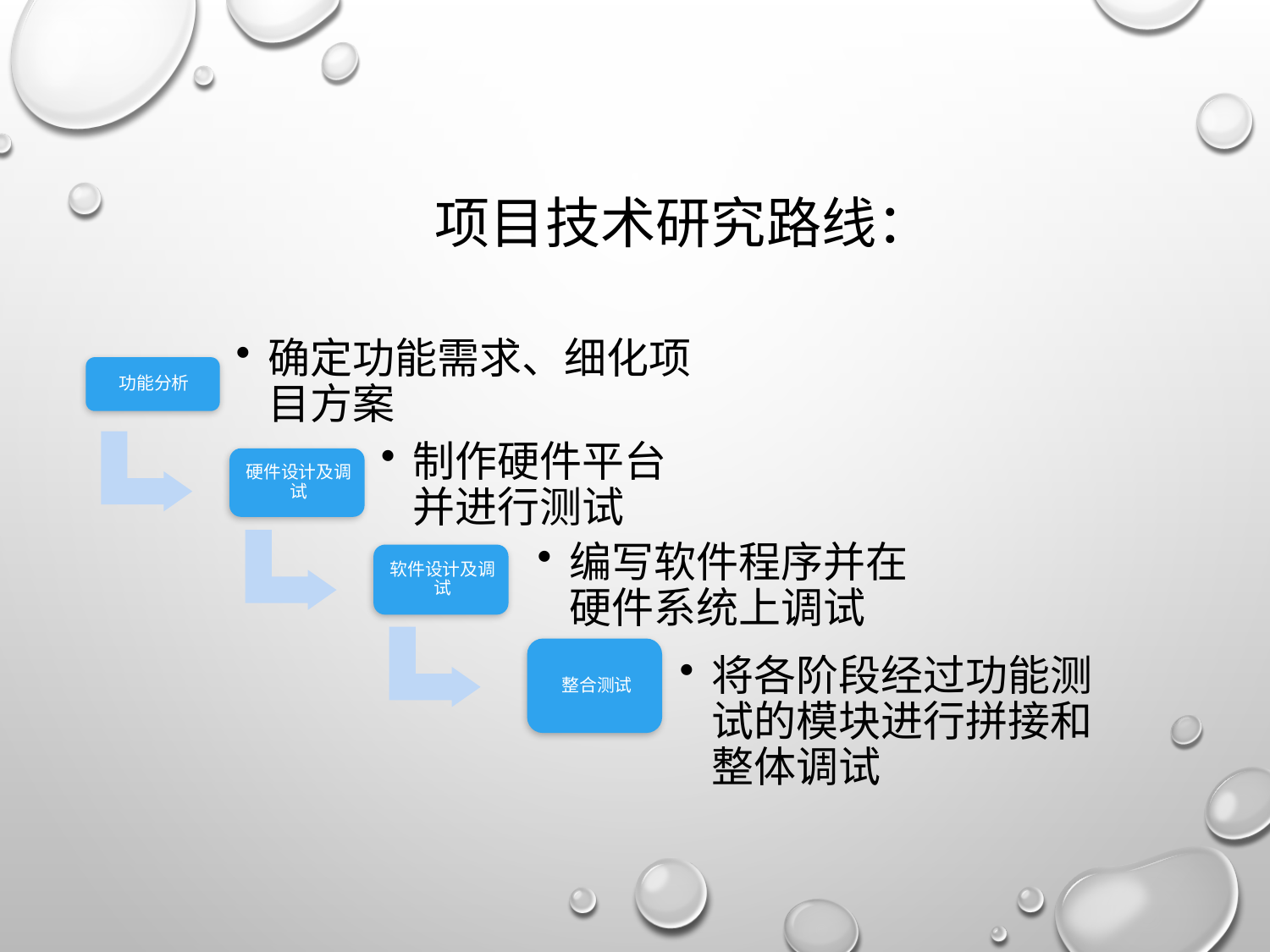

# 项目技术研究路线：
功能分析
确定功能需求、细化项目方案
硬件设计及调试
制作硬件平台并进行测试
软件设计及调试
编写软件程序并在硬件系统上调试
整合测试
将各阶段经过功能测试的模块进行拼接和整体调试